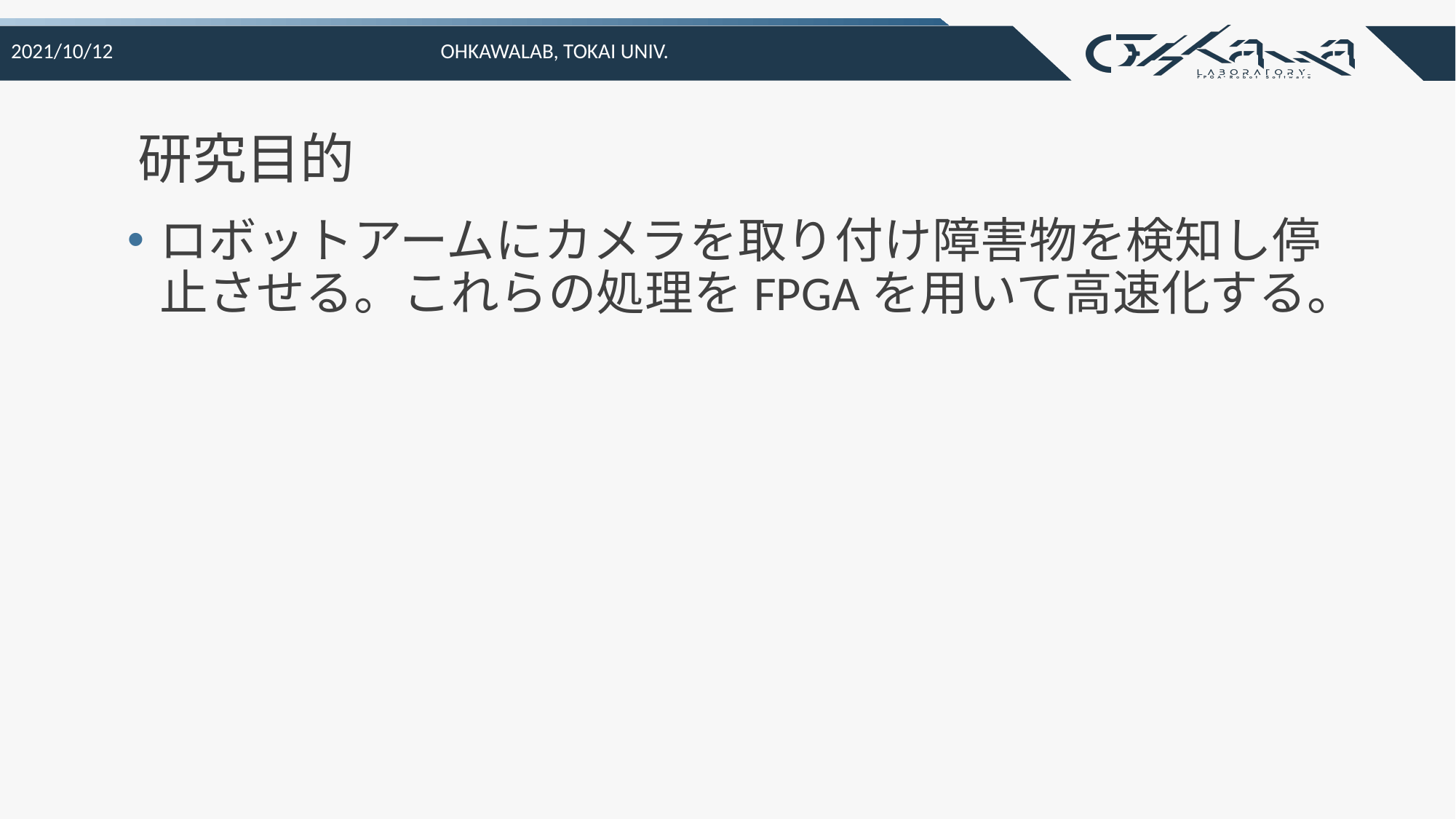

2021/10/12
Ohkawalab, Tokai Univ.
# 研究目的
ロボットアームにカメラを取り付け障害物を検知し停止させる。これらの処理をFPGAを用いて高速化する。